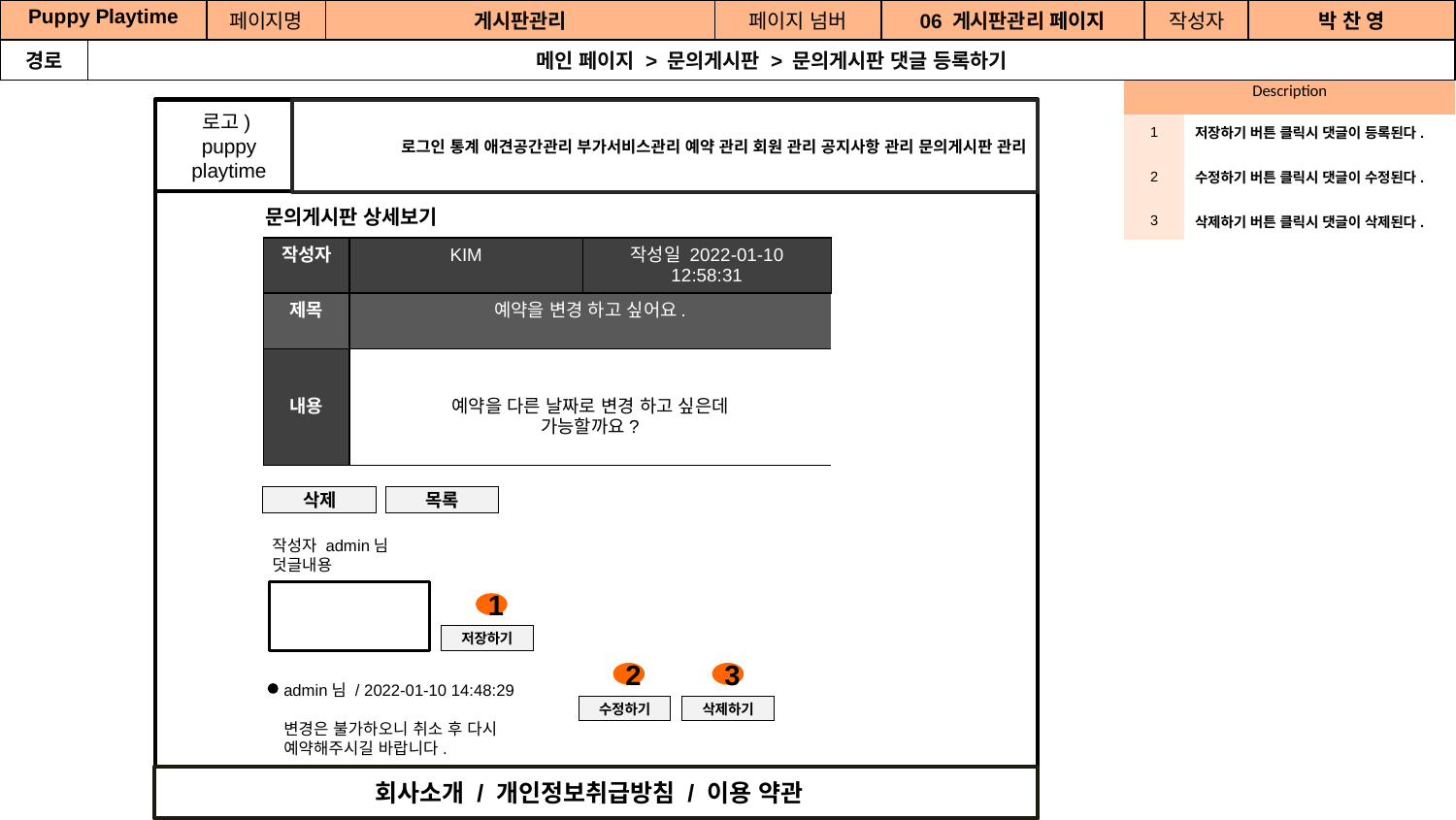

| Puppy Playtime | 김 주 영 | 페이지명 | 게시판관리 | 페이지 넘버 | 06 게시판관리 페이지 | 작성자 | 박 찬 영 |
| --- | --- | --- | --- | --- | --- | --- | --- |
| 경로 | 메인 페이지 > 문의게시판 > 문의게시판 댓글 등록하기 | 김 주 영 | 김 주 영 | 김 주 영 | 김 주 영 | 김 주 영 | 김 주 영 |
| Description |  |
| --- | --- |
| 1 | 저장하기 버튼 클릭시 댓글이 등록된다. |
| 2 | 수정하기 버튼 클릭시 댓글이 수정된다. |
| 3 | 삭제하기 버튼 클릭시 댓글이 삭제된다. |
로고)
puppy
playtime

로그인 통계 애견공간관리 부가서비스관리 예약 관리 회원 관리 공지사항 관리 문의게시판 관리
문의게시판 상세보기
| 작성자 | KIM | 작성일 2022-01-10 12:58:31 |
| --- | --- | --- |
| 제목 | 예약을 변경 하고 싶어요. |  |
| 내용 | 예약을 다른 날짜로 변경 하고 싶은데 가능할까요? |  |
삭제
목록
작성자 admin님
덧글내용

1
저장하기
2
3
admin님 / 2022-01-10 14:48:29

변경은 불가하오니 취소 후 다시 예약해주시길 바랍니다.

수정하기
삭제하기
회사소개 / 개인정보취급방침 / 이용 약관